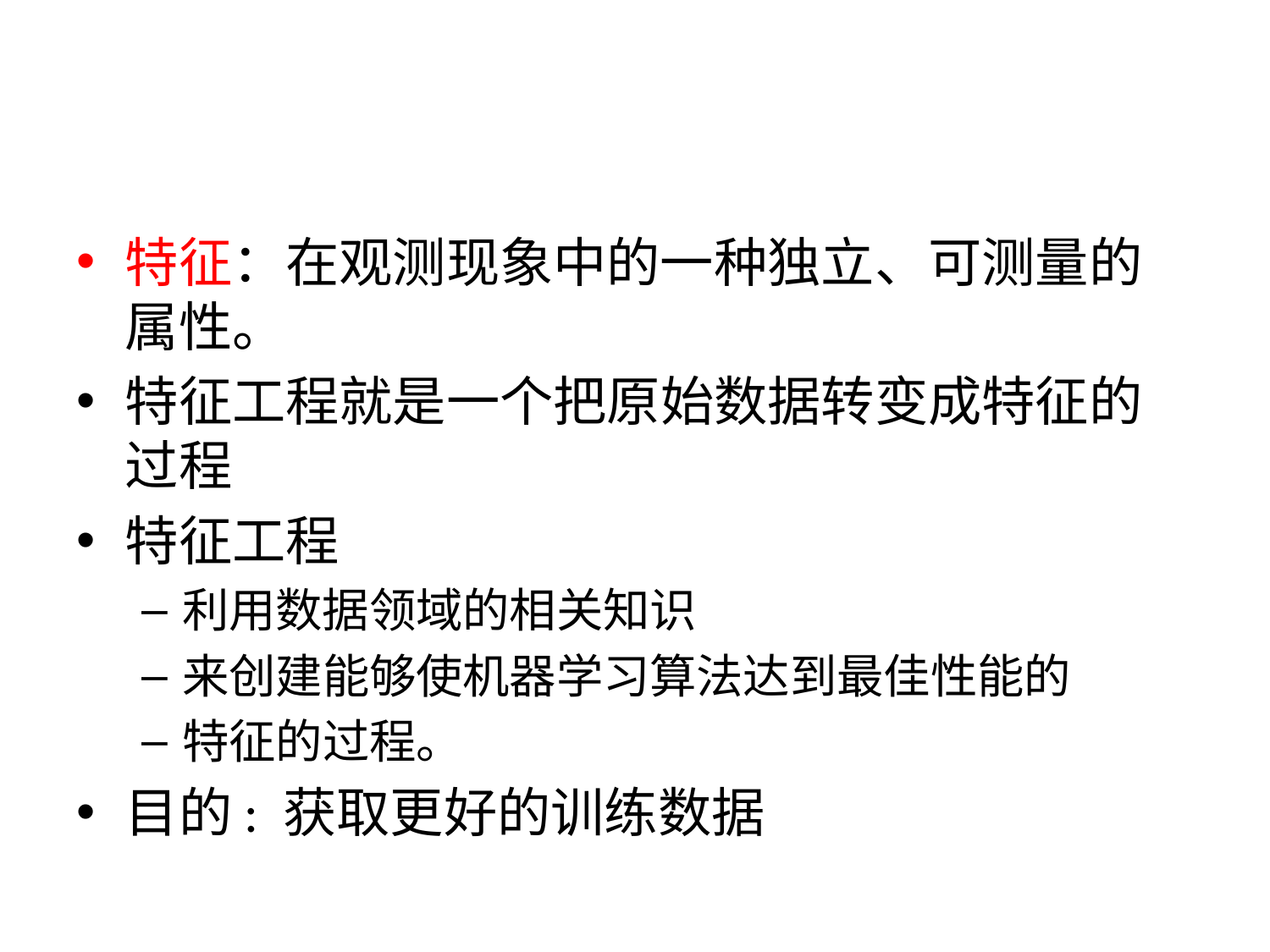

#
特征：在观测现象中的一种独立、可测量的属性。
特征工程就是一个把原始数据转变成特征的过程
特征工程
利用数据领域的相关知识
来创建能够使机器学习算法达到最佳性能的
特征的过程。
目的: 获取更好的训练数据